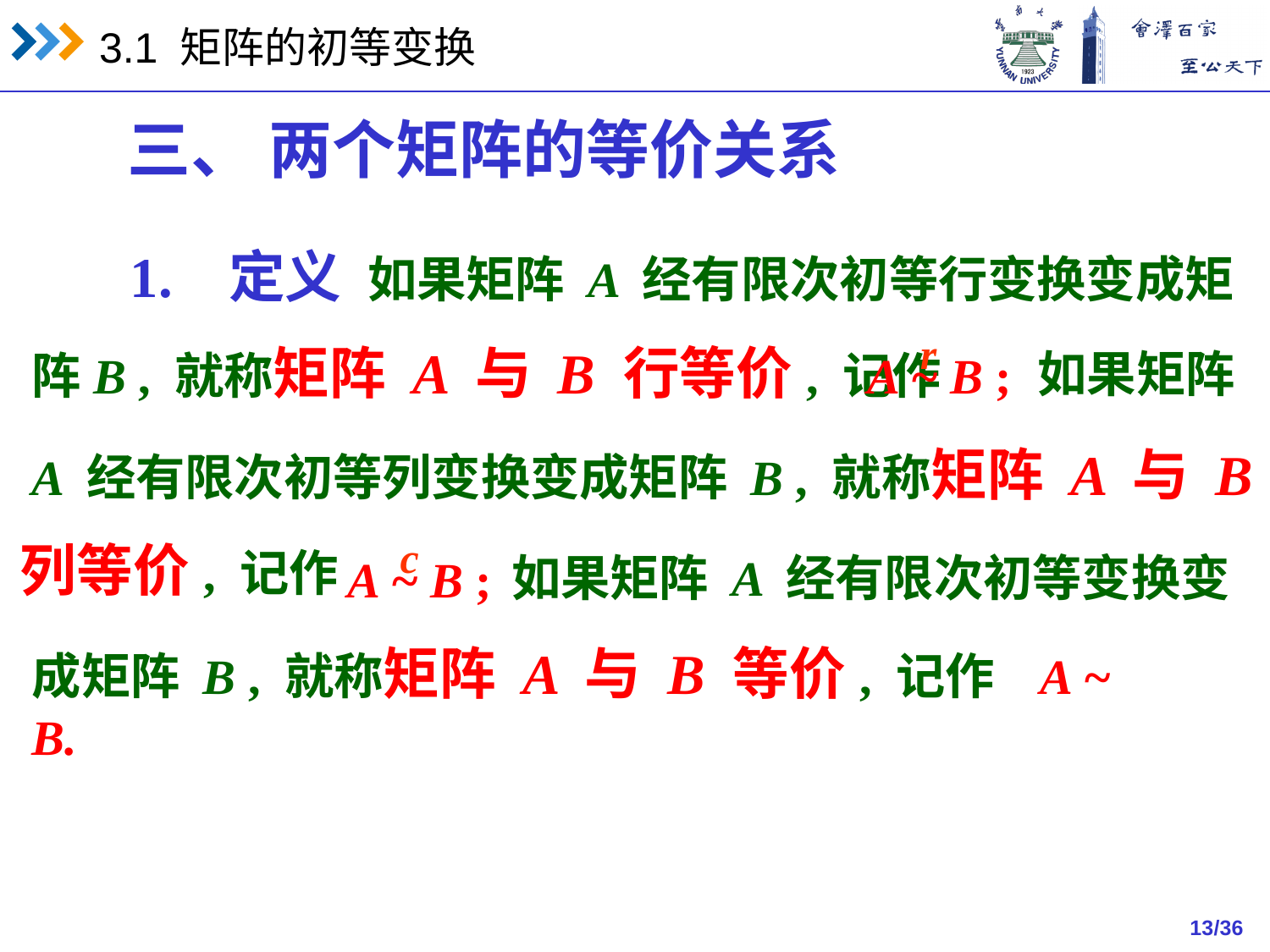

三、 两个矩阵的等价关系
 1.   定义  如果矩阵 A 经有限次初等行变换变成矩
r
A ~ B ;
阵B , 就称矩阵 A 与 B 行等价, 记作
如果矩阵
A 经有限次初等列变换变成矩阵 B , 就称矩阵 A 与 B
c
A ~ B ;
列等价, 记作
如果矩阵 A 经有限次初等变换变
成矩阵 B , 就称矩阵 A 与 B 等价, 记作   A ~ B.